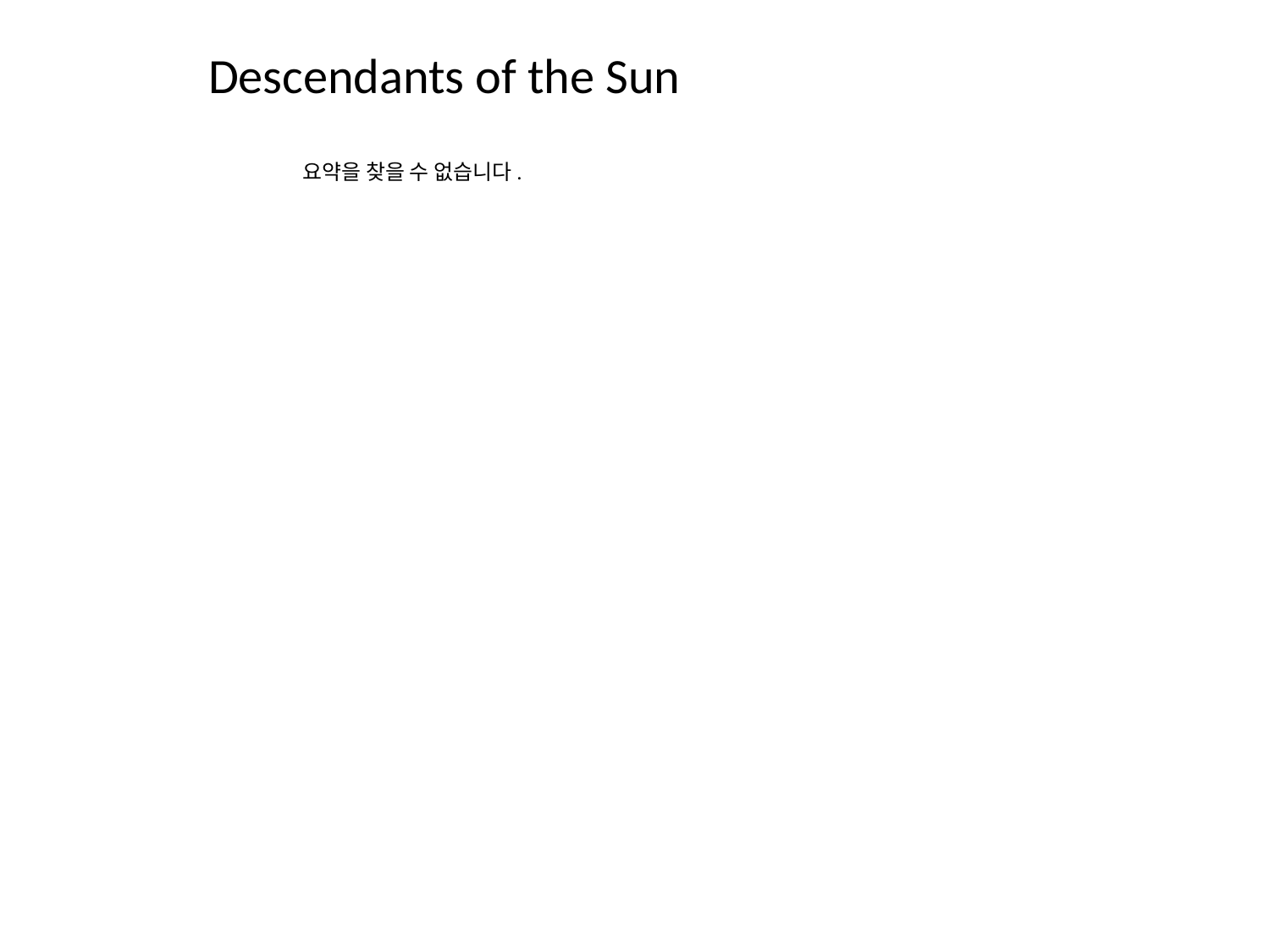

Descendants of the Sun
#
요약을 찾을 수 없습니다.